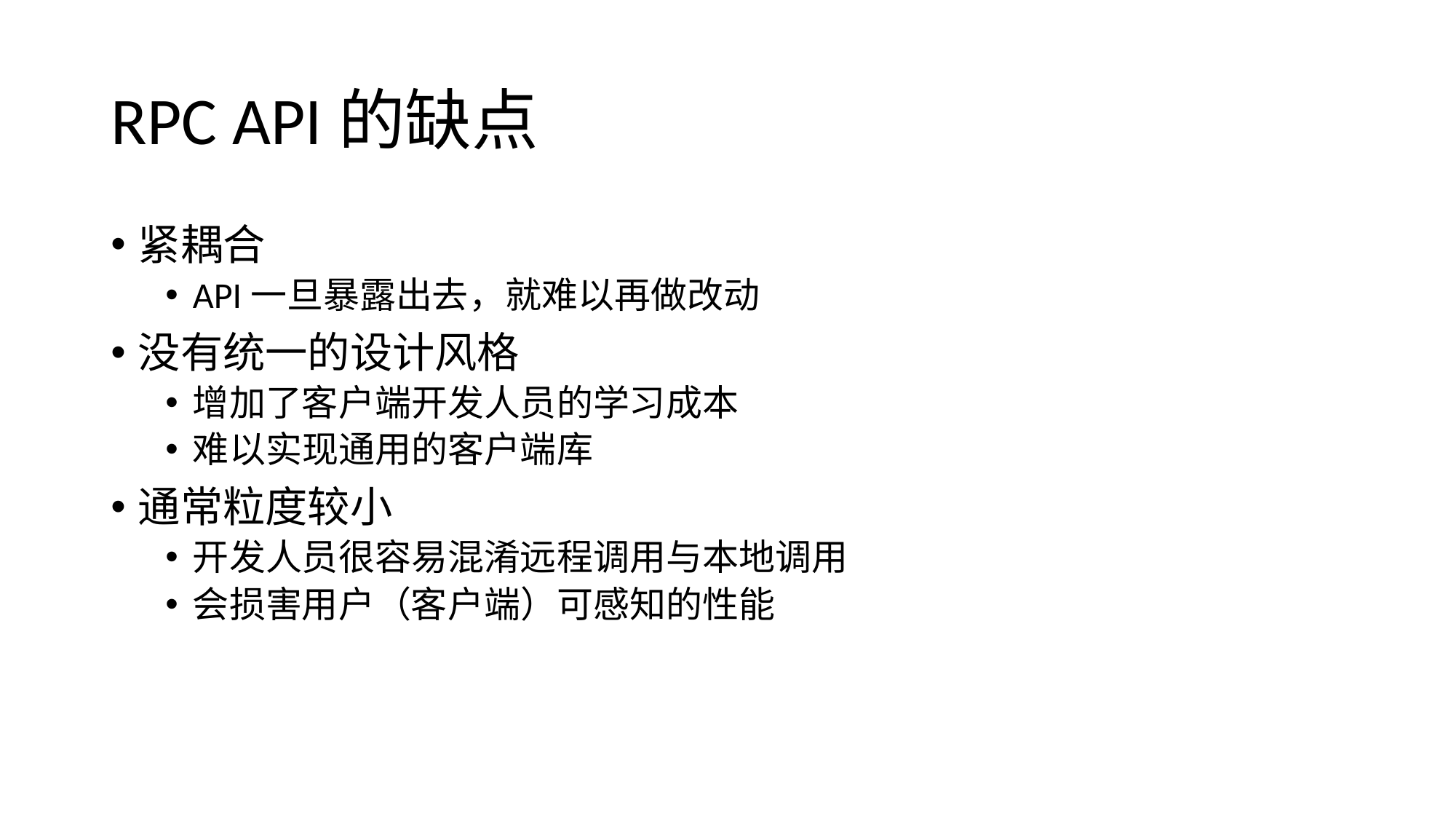

# RPC API的缺点
紧耦合
API一旦暴露出去，就难以再做改动
没有统一的设计风格
增加了客户端开发人员的学习成本
难以实现通用的客户端库
通常粒度较小
开发人员很容易混淆远程调用与本地调用
会损害用户（客户端）可感知的性能